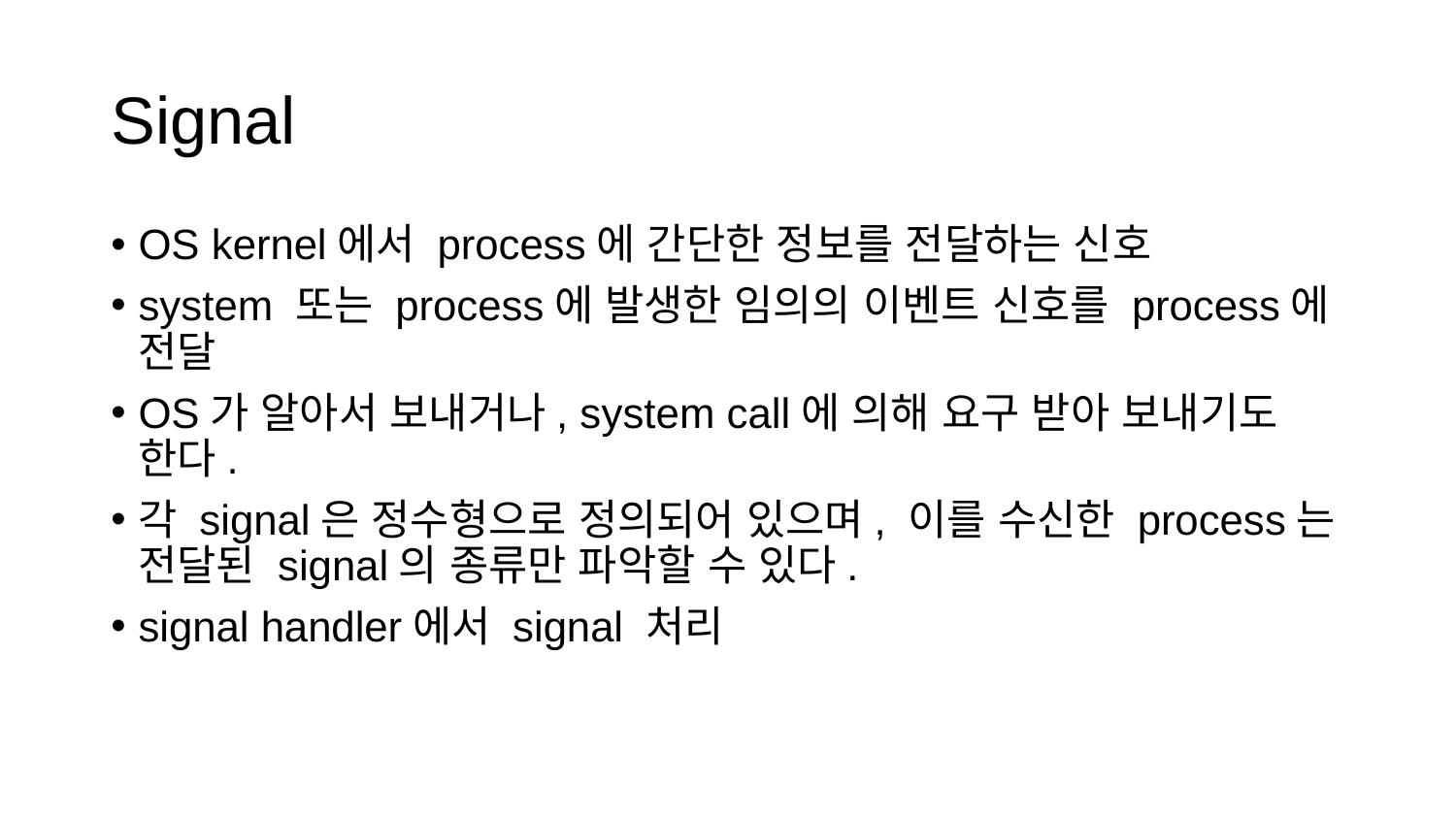

Signal
OS kernel에서 process에 간단한 정보를 전달하는 신호
system 또는 process에 발생한 임의의 이벤트 신호를 process에 전달
OS가 알아서 보내거나, system call에 의해 요구 받아 보내기도 한다.
각 signal은 정수형으로 정의되어 있으며, 이를 수신한 process는 전달된 signal의 종류만 파악할 수 있다.
signal handler에서 signal 처리